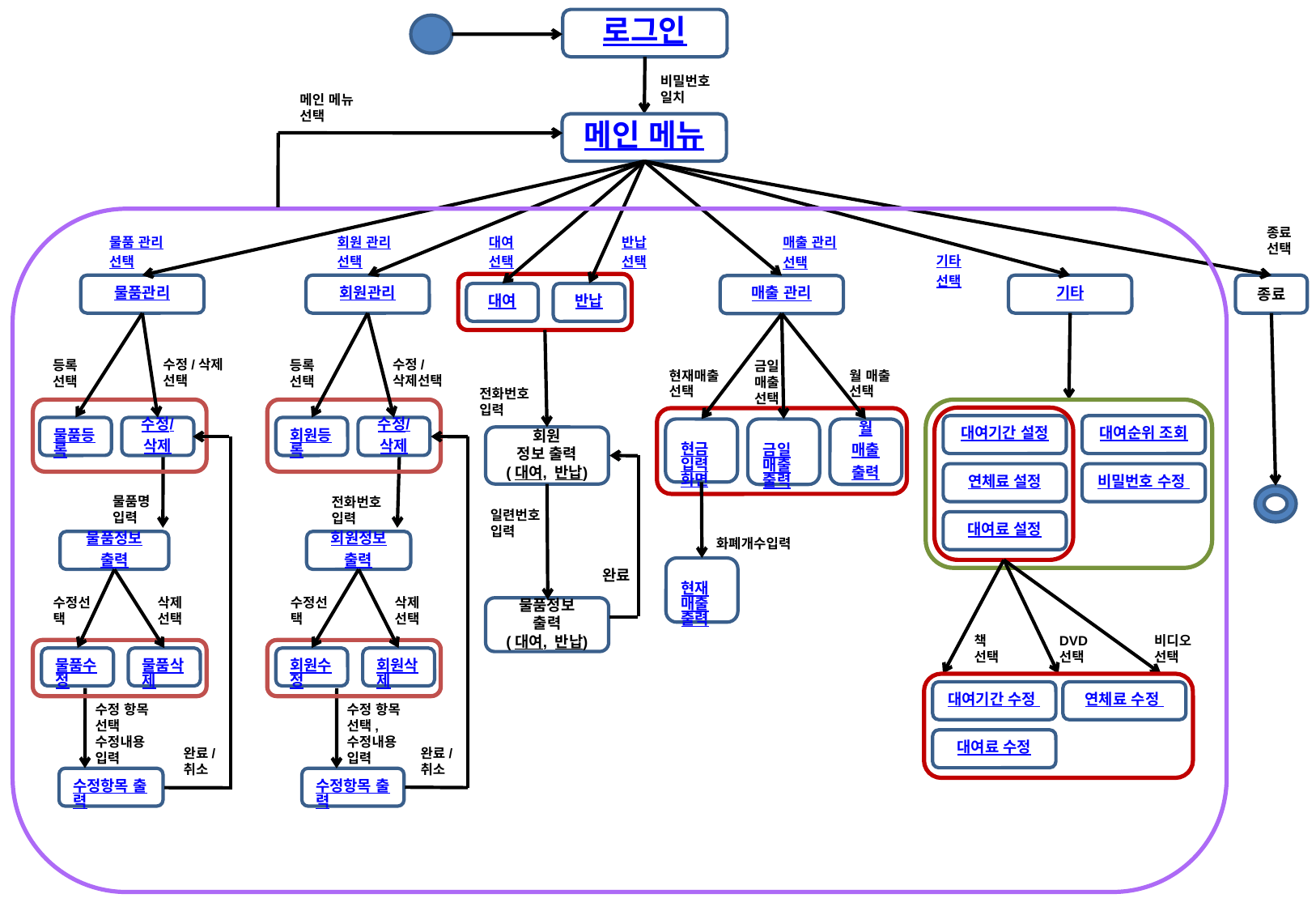

로그인

비밀번호 일치
메인 메뉴
선택
메인 메뉴

종료
선택
물품 관리
선택
회원 관리
선택
대여
선택
반납
선택
매출 관리
선택
기타
선택

물품관리
회원관리
기타
종료
매출 관리
대여
반납

수정/삭제 선택
수정/삭제선택
등록 선택
등록 선택
금일매출 선택
현재매출 선택
월 매출 선택
전화번호입력

물품등록
수정/삭제

회원등록
수정/삭제

대여기간 설정
연체료 설정
대여료 설정

대여순위 조회
현금입력화면
금일매출출력
월
매출
출력
회원
정보 출력
(대여, 반납)
비밀번호 수정
물품명
입력
전화번호
입력
일련번호입력
화폐개수입력
물품정보
출력
회원정보
출력
현재매출출력
완료
수정선택
삭제 선택
수정선택
삭제 선택
물품정보
출력
(대여, 반납)
책
선택
DVD
선택
비디오
선택

물품수정
물품삭제

회원수정
회원삭제

대여기간 수정
연체료 수정
대여료 수정
수정 항목
선택
수정내용
입력

수정 항목
선택,
수정내용
입력
완료/
취소
완료/
취소
수정항목 출력
수정항목 출력